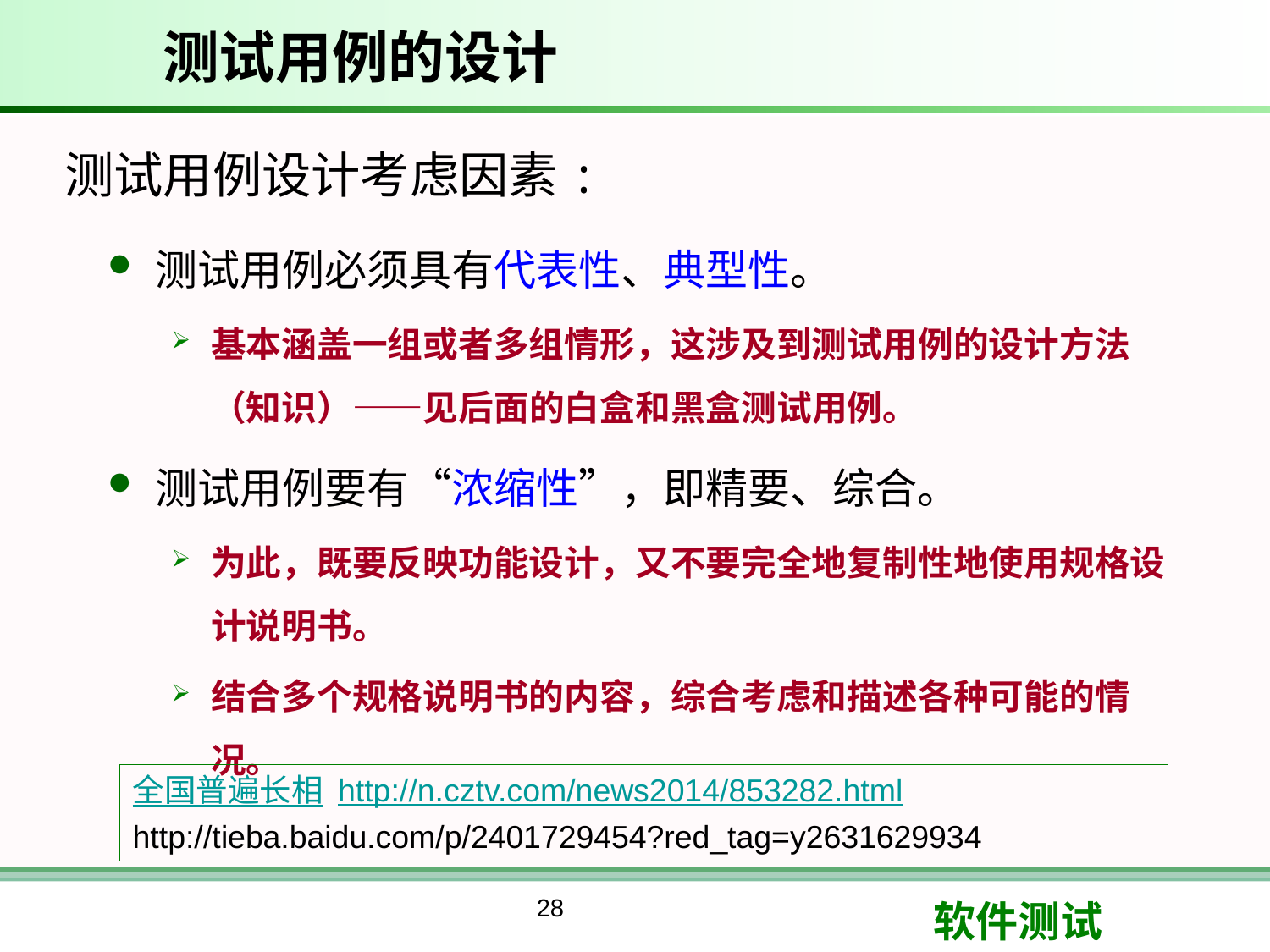

# 测试用例的设计
测试用例设计考虑因素:
测试用例必须具有代表性、典型性。
基本涵盖一组或者多组情形，这涉及到测试用例的设计方法（知识）——见后面的白盒和黑盒测试用例。
测试用例要有“浓缩性”，即精要、综合。
为此，既要反映功能设计，又不要完全地复制性地使用规格设计说明书。
结合多个规格说明书的内容，综合考虑和描述各种可能的情况。
全国普遍长相 http://n.cztv.com/news2014/853282.html
http://tieba.baidu.com/p/2401729454?red_tag=y2631629934
28